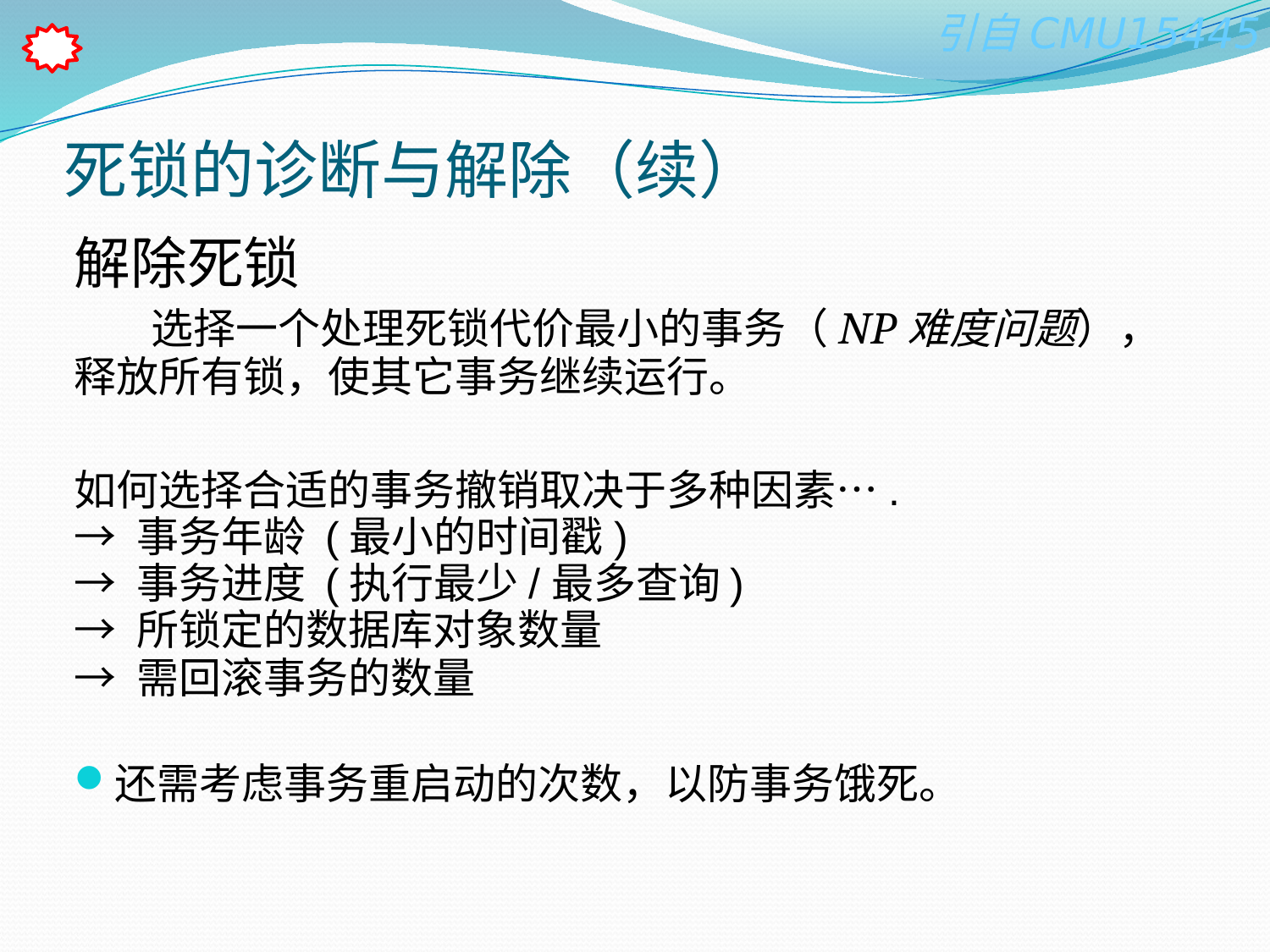

# 死锁的诊断与解除（续）
解除死锁
       选择一个处理死锁代价最小的事务（NP难度问题），释放所有锁，使其它事务继续运行。

如何选择合适的事务撤销取决于多种因素….
→ 事务年龄 (最小的时间戳)
→ 事务进度 (执行最少/最多查询)
→ 所锁定的数据库对象数量
→ 需回滚事务的数量

还需考虑事务重启动的次数，以防事务饿死。